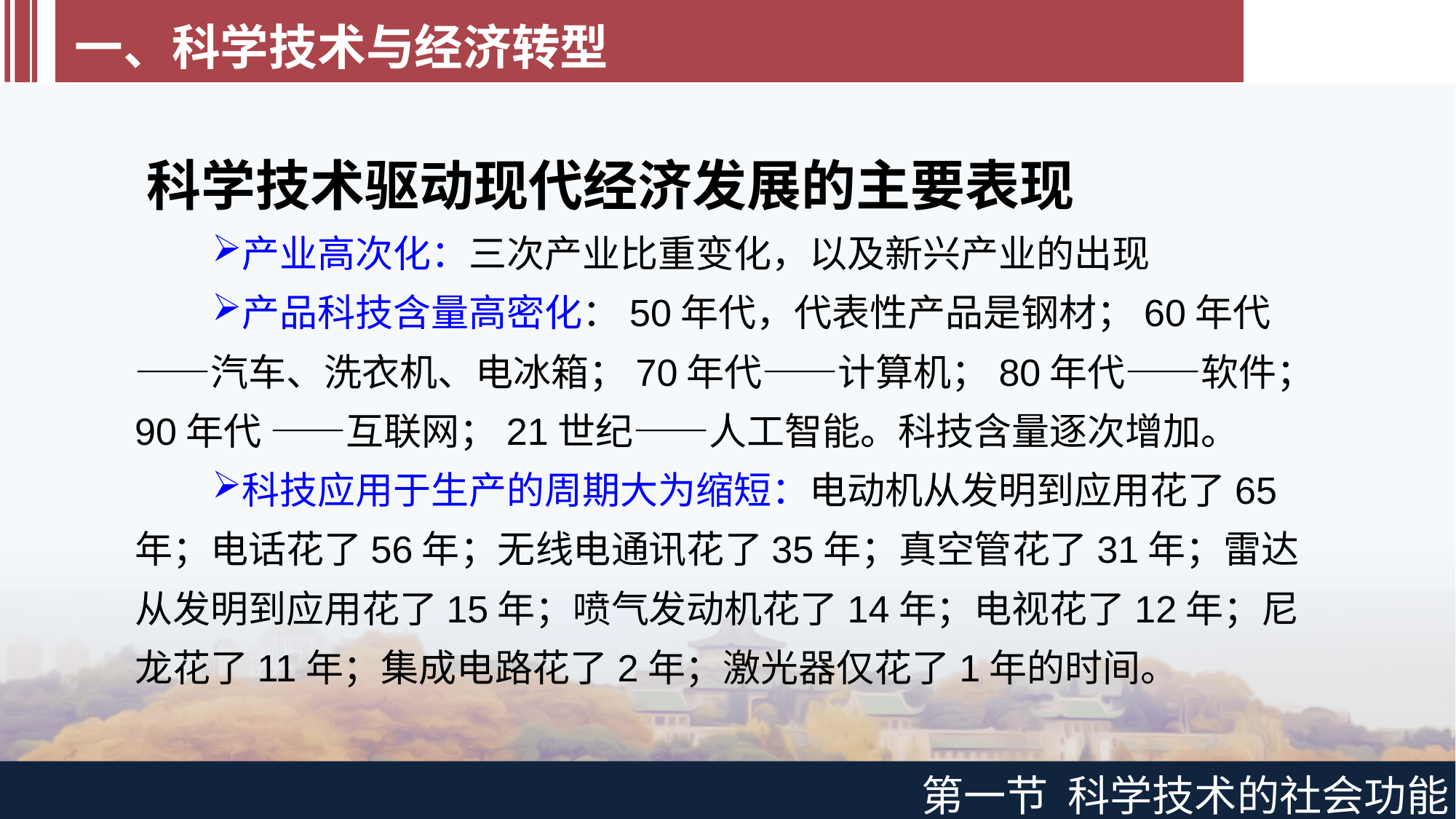

一、科学技术与经济转型
科学技术驱动现代经济发展的主要表现
产业高次化：三次产业比重变化，以及新兴产业的出现
产品科技含量高密化：50年代，代表性产品是钢材；60年代——汽车、洗衣机、电冰箱；70年代——计算机；80年代——软件；90年代 ——互联网；21世纪——人工智能。科技含量逐次增加。
科技应用于生产的周期大为缩短：电动机从发明到应用花了65年；电话花了56年；无线电通讯花了35年；真空管花了31年；雷达从发明到应用花了15年；喷气发动机花了14年；电视花了12年；尼龙花了11年；集成电路花了2年；激光器仅花了1年的时间。
第一节  科学技术的社会功能